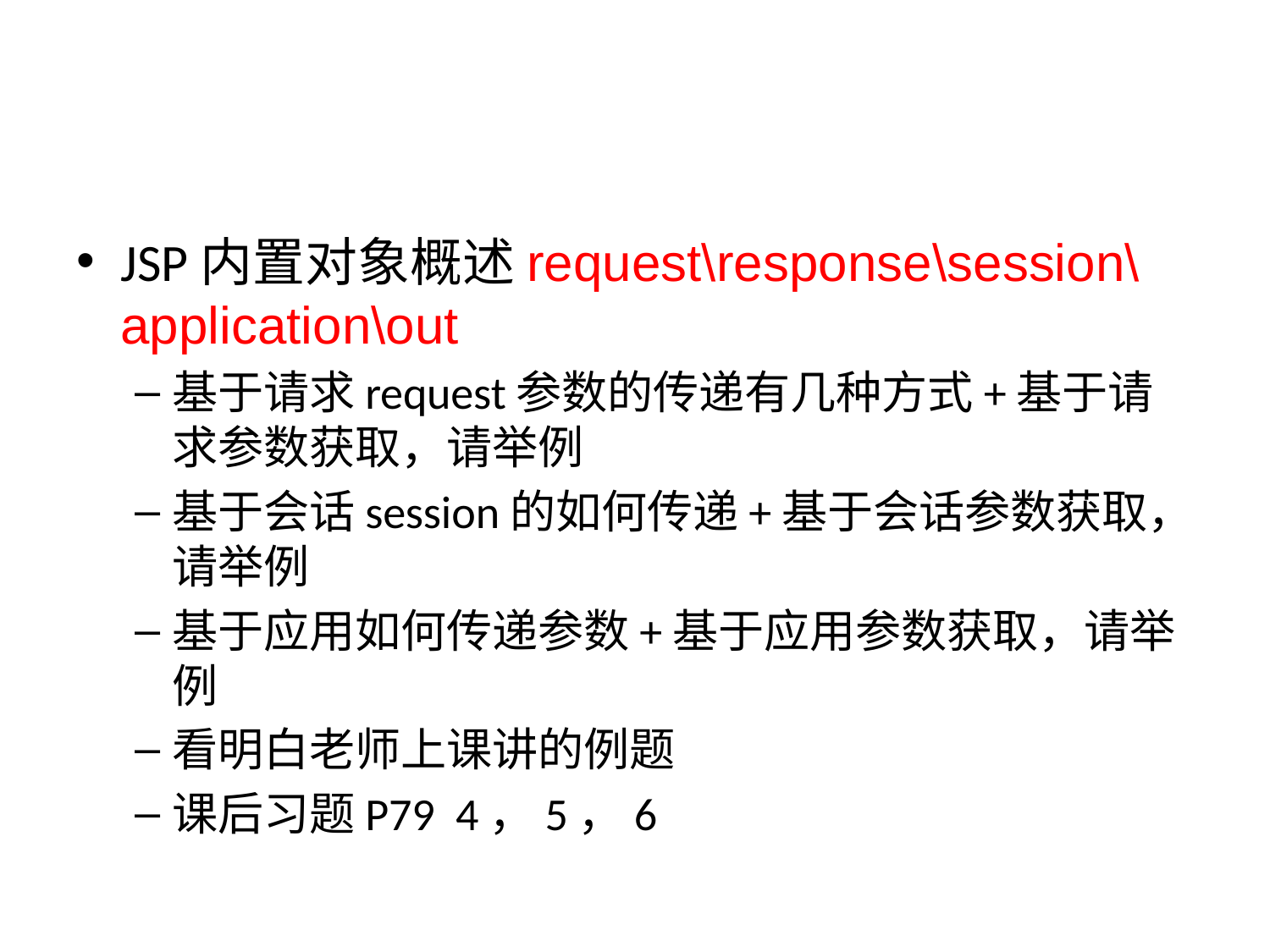

#
JSP内置对象概述request\response\session\application\out
基于请求request参数的传递有几种方式+基于请求参数获取，请举例
基于会话session的如何传递+基于会话参数获取，请举例
基于应用如何传递参数+基于应用参数获取，请举例
看明白老师上课讲的例题
课后习题P79  4，5，6